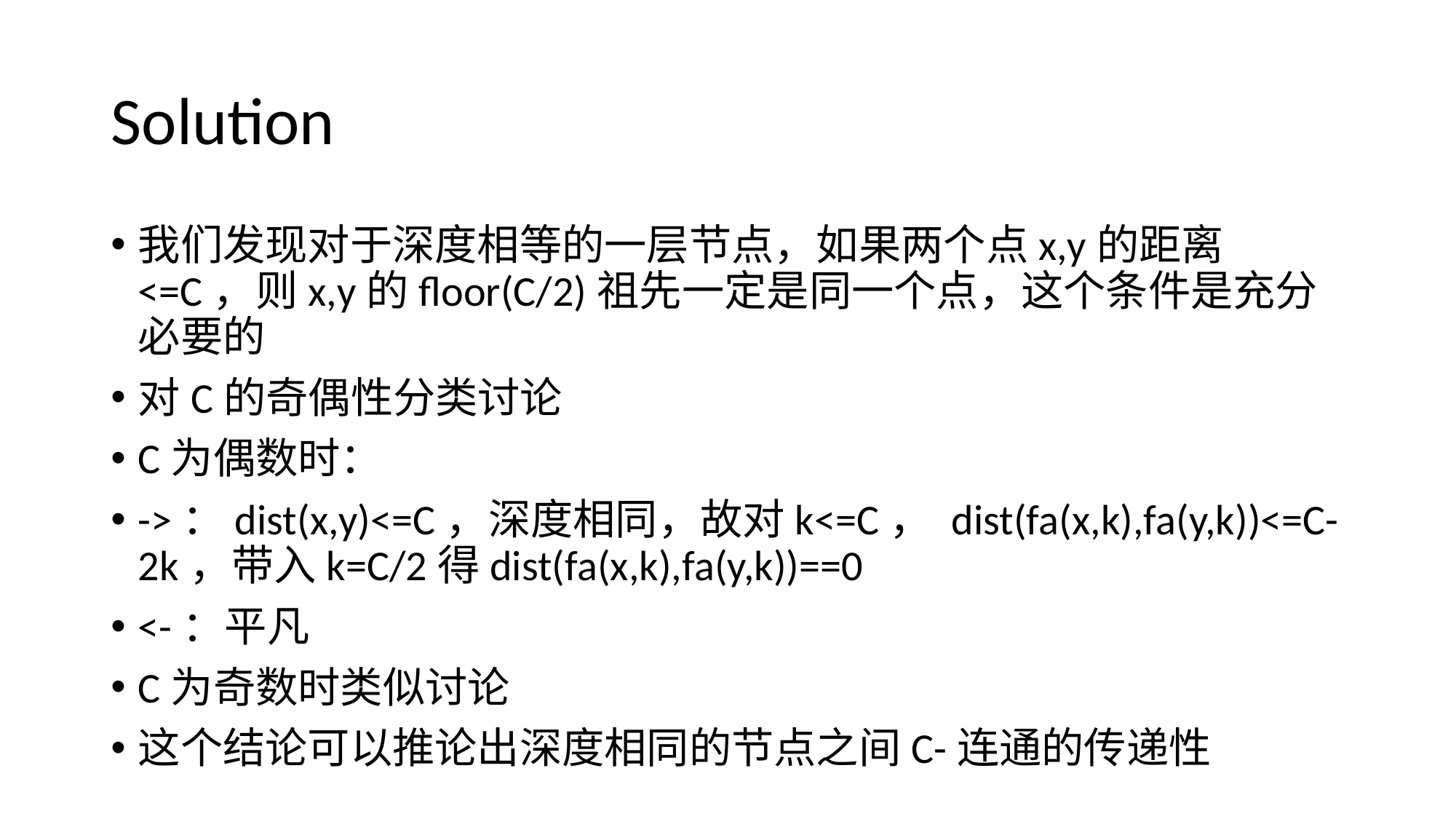

# Solution
我们发现对于深度相等的一层节点，如果两个点x,y的距离<=C，则x,y的floor(C/2)祖先一定是同一个点，这个条件是充分必要的
对C的奇偶性分类讨论
C为偶数时：
->：dist(x,y)<=C，深度相同，故对k<=C， dist(fa(x,k),fa(y,k))<=C-2k，带入k=C/2得dist(fa(x,k),fa(y,k))==0
<-：平凡
C为奇数时类似讨论
这个结论可以推论出深度相同的节点之间C-连通的传递性